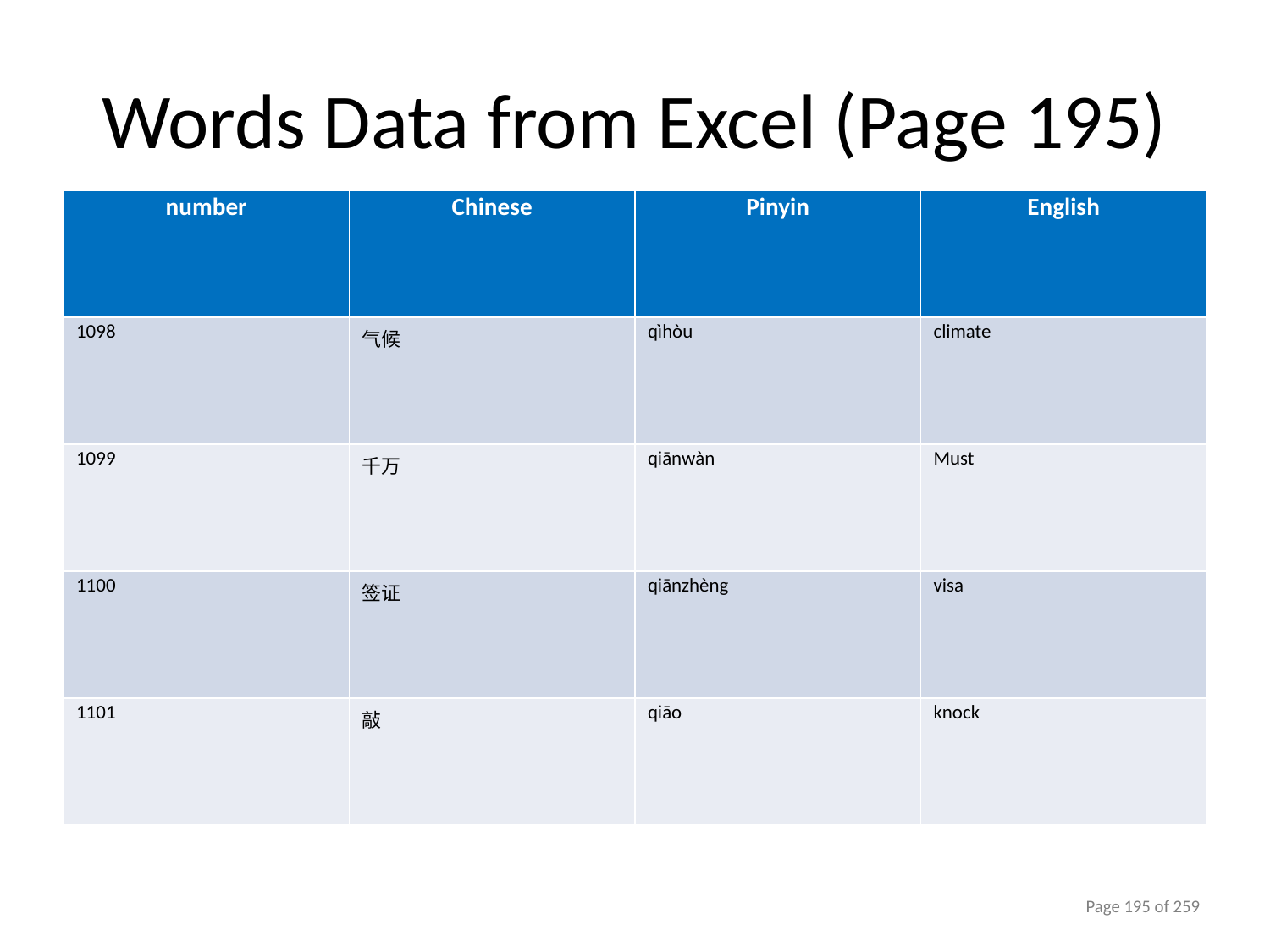

# Words Data from Excel (Page 195)
| number | Chinese | Pinyin | English |
| --- | --- | --- | --- |
| 1098 | 气候 | qìhòu | climate |
| 1099 | 千万 | qiānwàn | Must |
| 1100 | 签证 | qiānzhèng | visa |
| 1101 | 敲 | qiāo | knock |

Page 195 of 259